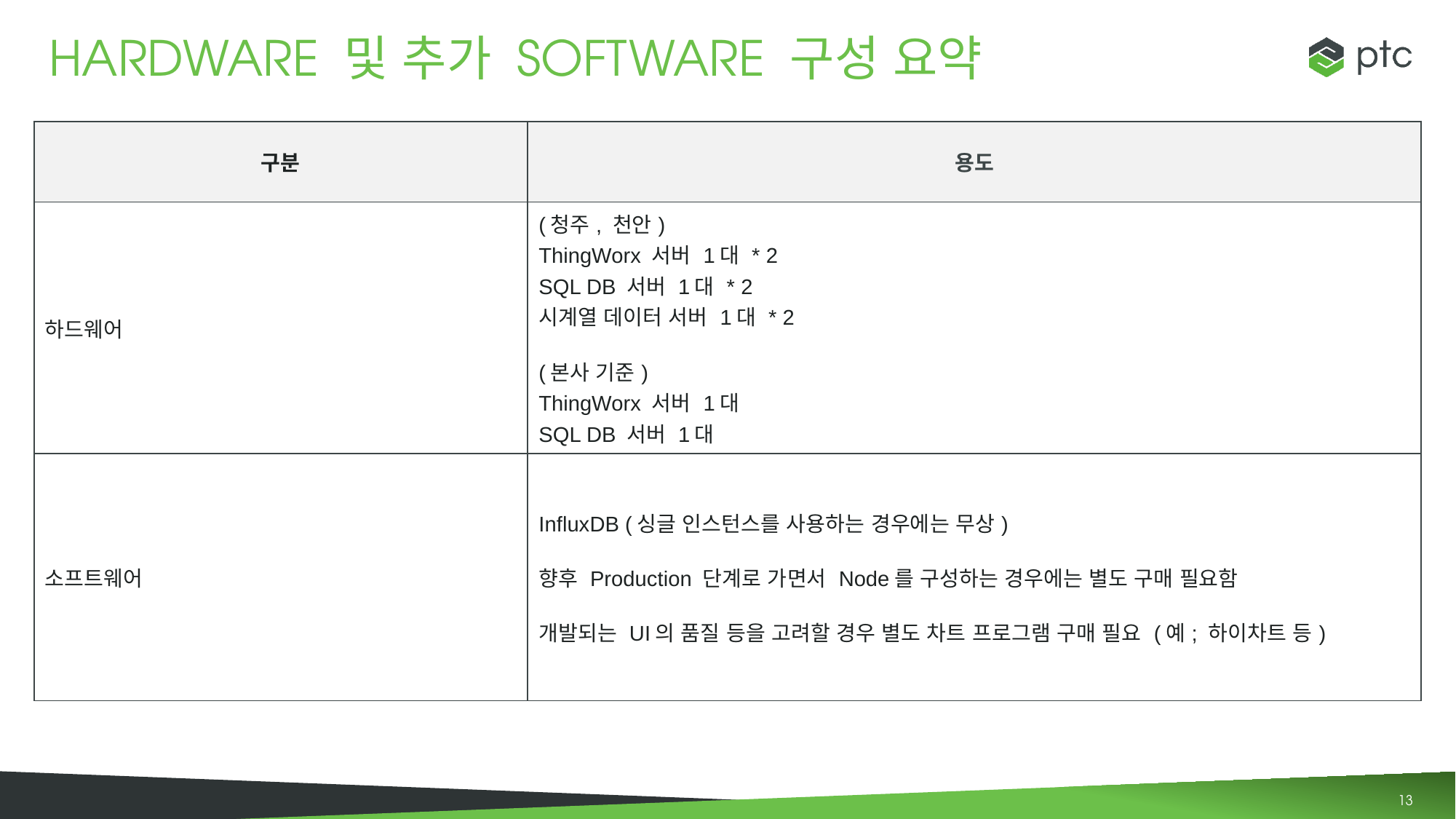

# Hardware 및 추가 Software 구성 요약
| 구분 | 용도 |
| --- | --- |
| 하드웨어 | (청주, 천안) ThingWorx 서버 1대 \* 2 SQL DB 서버 1대 \* 2 시계열 데이터 서버 1대 \* 2 (본사 기준) ThingWorx 서버 1대 SQL DB 서버 1대 |
| 소프트웨어 | InfluxDB (싱글 인스턴스를 사용하는 경우에는 무상) 향후 Production 단계로 가면서 Node를 구성하는 경우에는 별도 구매 필요함 개발되는 UI의 품질 등을 고려할 경우 별도 차트 프로그램 구매 필요 (예; 하이차트 등) |